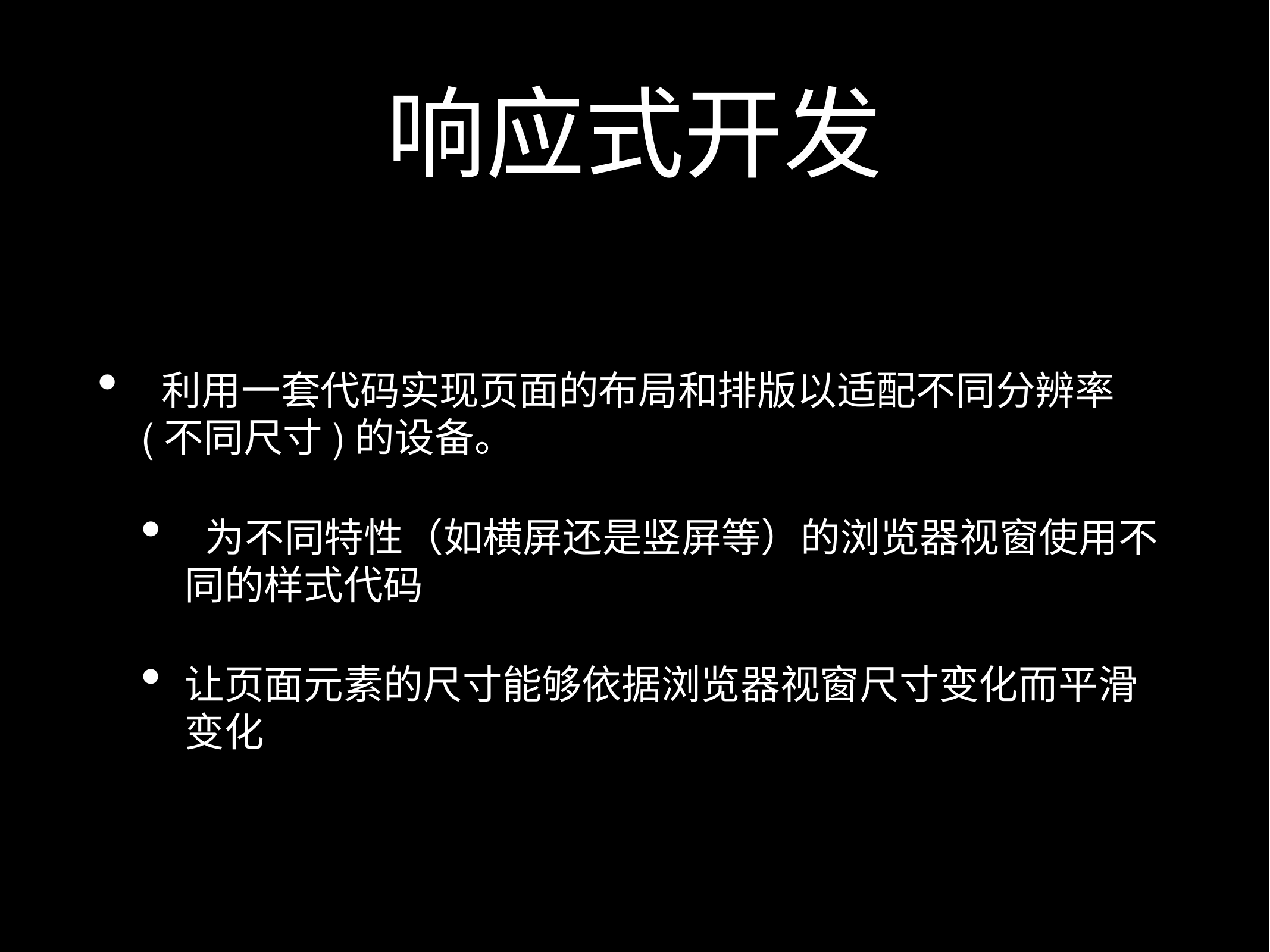

# 响应式开发
 利用一套代码实现页面的布局和排版以适配不同分辨率(不同尺寸)的设备。
 为不同特性（如横屏还是竖屏等）的浏览器视窗使用不同的样式代码
让页面元素的尺寸能够依据浏览器视窗尺寸变化而平滑变化